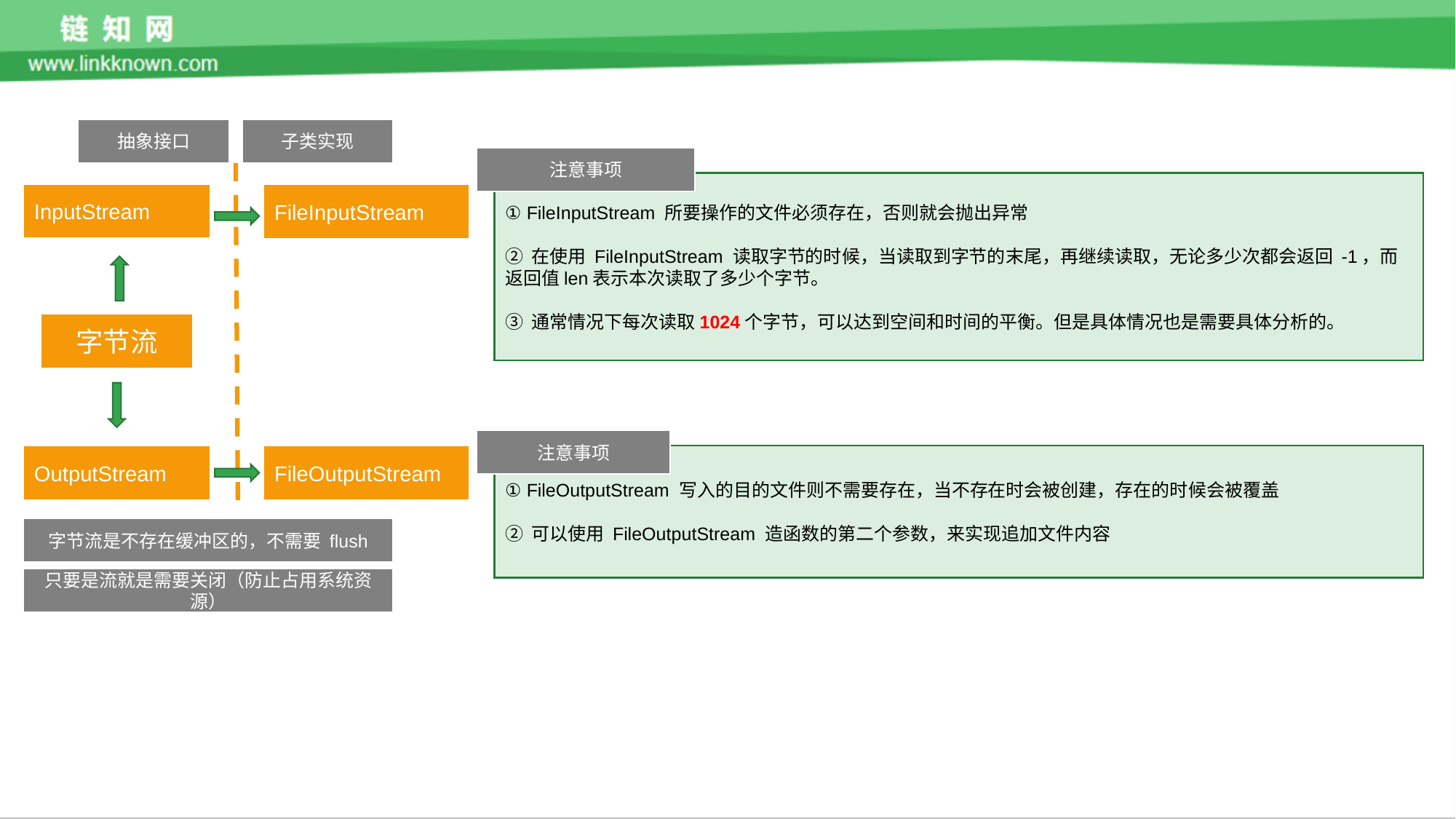

抽象接口
子类实现
注意事项
① FileInputStream 所要操作的文件必须存在，否则就会抛出异常

② 在使用 FileInputStream 读取字节的时候，当读取到字节的末尾，再继续读取，无论多少次都会返回 -1，而返回值len表示本次读取了多少个字节。

③ 通常情况下每次读取1024个字节，可以达到空间和时间的平衡。但是具体情况也是需要具体分析的。
InputStream
FileInputStream

字节流

注意事项
OutputStream
FileOutputStream
① FileOutputStream 写入的目的文件则不需要存在，当不存在时会被创建，存在的时候会被覆盖

② 可以使用 FileOutputStream 造函数的第二个参数，来实现追加文件内容

字节流是不存在缓冲区的，不需要 flush
只要是流就是需要关闭（防止占用系统资源）